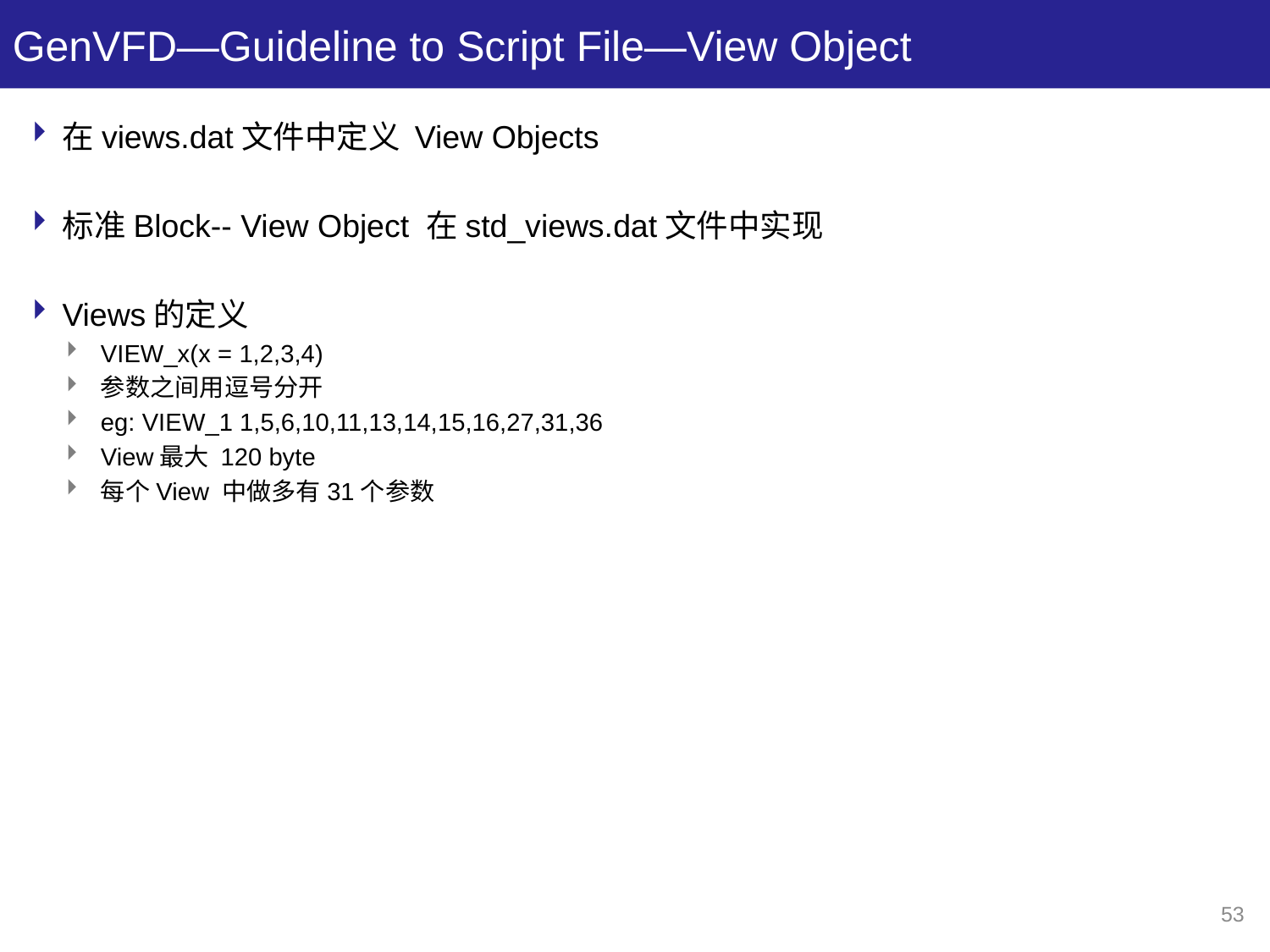

# GenVFD—Guideline to Script File—View Object
在views.dat文件中定义 View Objects

标准Block-- View Object 在std_views.dat文件中实现

Views的定义
VIEW_x(x = 1,2,3,4)
参数之间用逗号分开
eg: VIEW_1 1,5,6,10,11,13,14,15,16,27,31,36
View最大 120 byte
每个View 中做多有31个参数

53